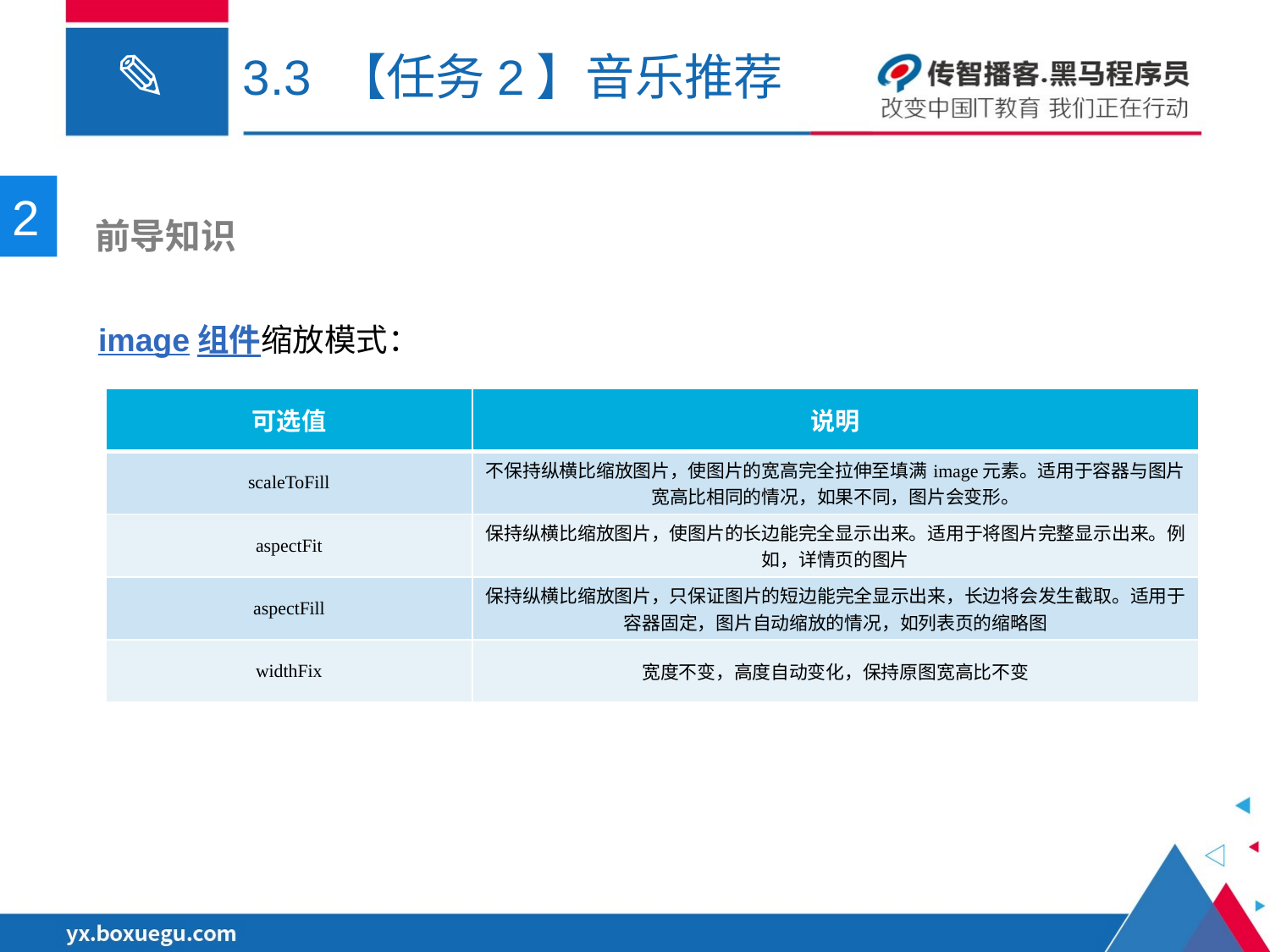

# 3.3 【任务2】音乐推荐

2
  前导知识
image组件缩放模式：
| 可选值 | 说明 |
| --- | --- |
| scaleToFill | 不保持纵横比缩放图片，使图片的宽高完全拉伸至填满image元素。适用于容器与图片宽高比相同的情况，如果不同，图片会变形。 |
| aspectFit | 保持纵横比缩放图片，使图片的长边能完全显示出来。适用于将图片完整显示出来。例如，详情页的图片 |
| aspectFill | 保持纵横比缩放图片，只保证图片的短边能完全显示出来，长边将会发生截取。适用于容器固定，图片自动缩放的情况，如列表页的缩略图 |
| widthFix | 宽度不变，高度自动变化，保持原图宽高比不变 |